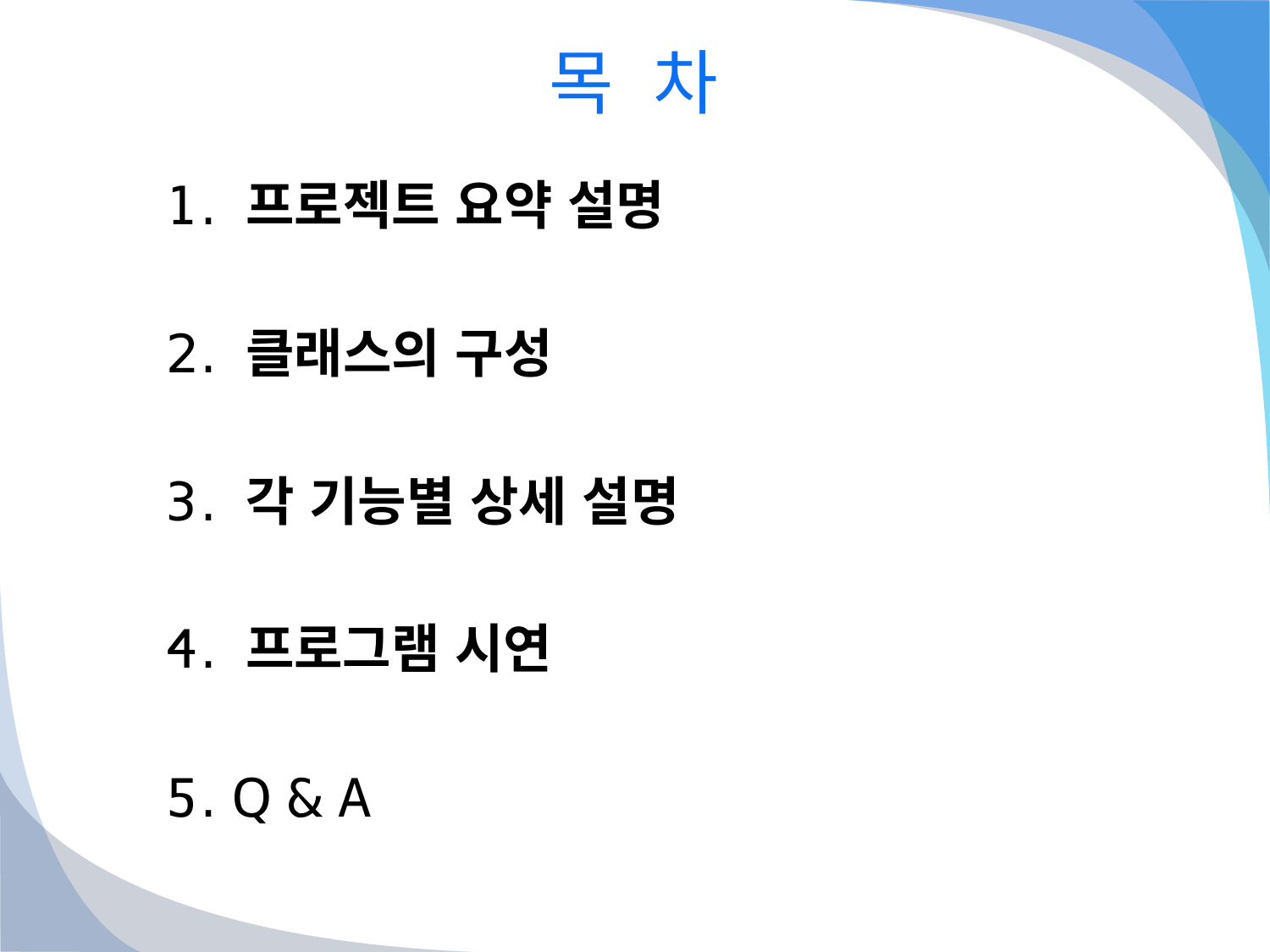

# 목  차
1. 프로젝트 요약 설명

2. 클래스의 구성

3. 각 기능별 상세 설명

4. 프로그램 시연

5. Q & A